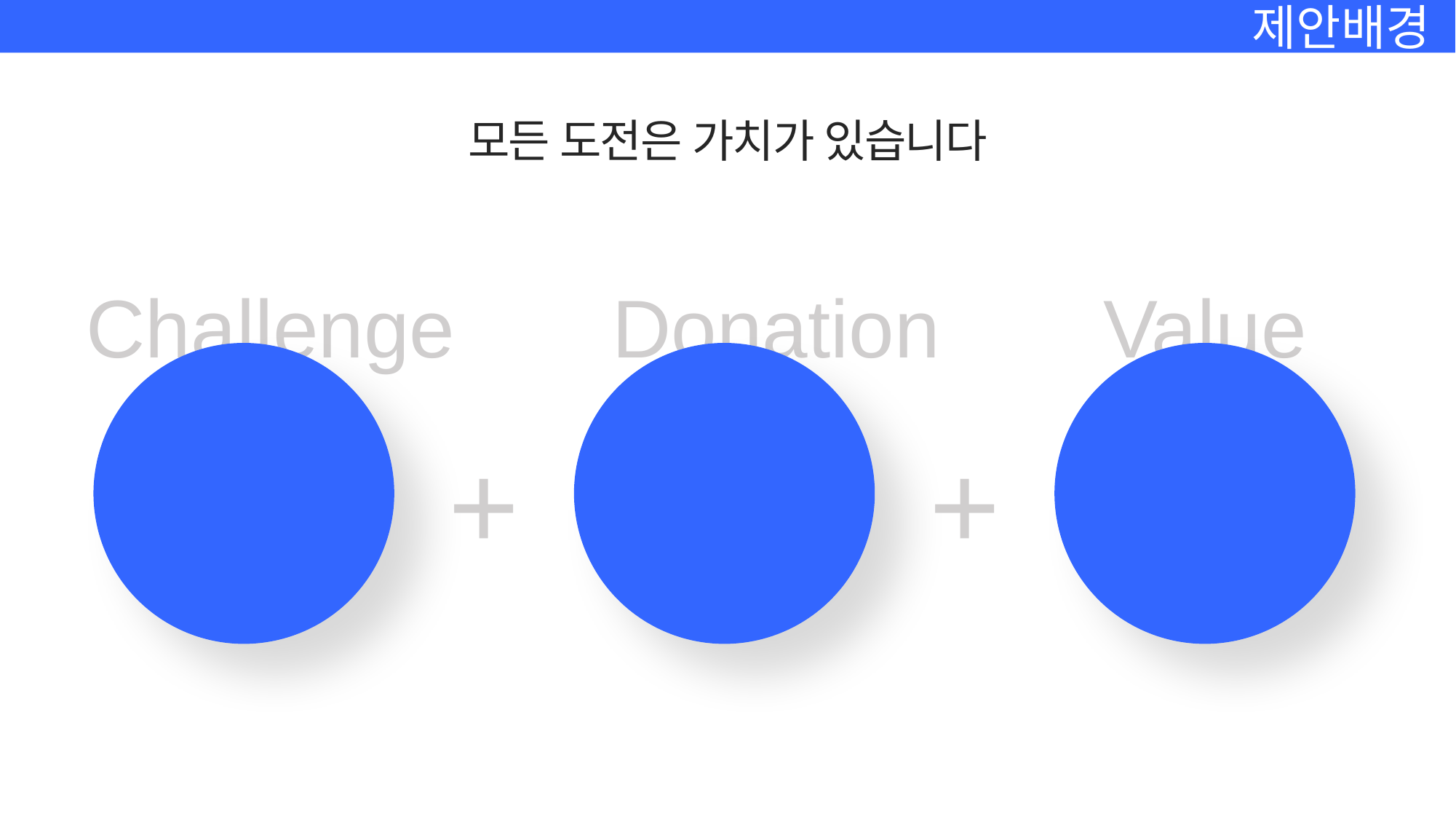

제안배경
모든 도전은 가치가 있습니다
Challenge
도전
Donation
기부
Value
행복
+
+